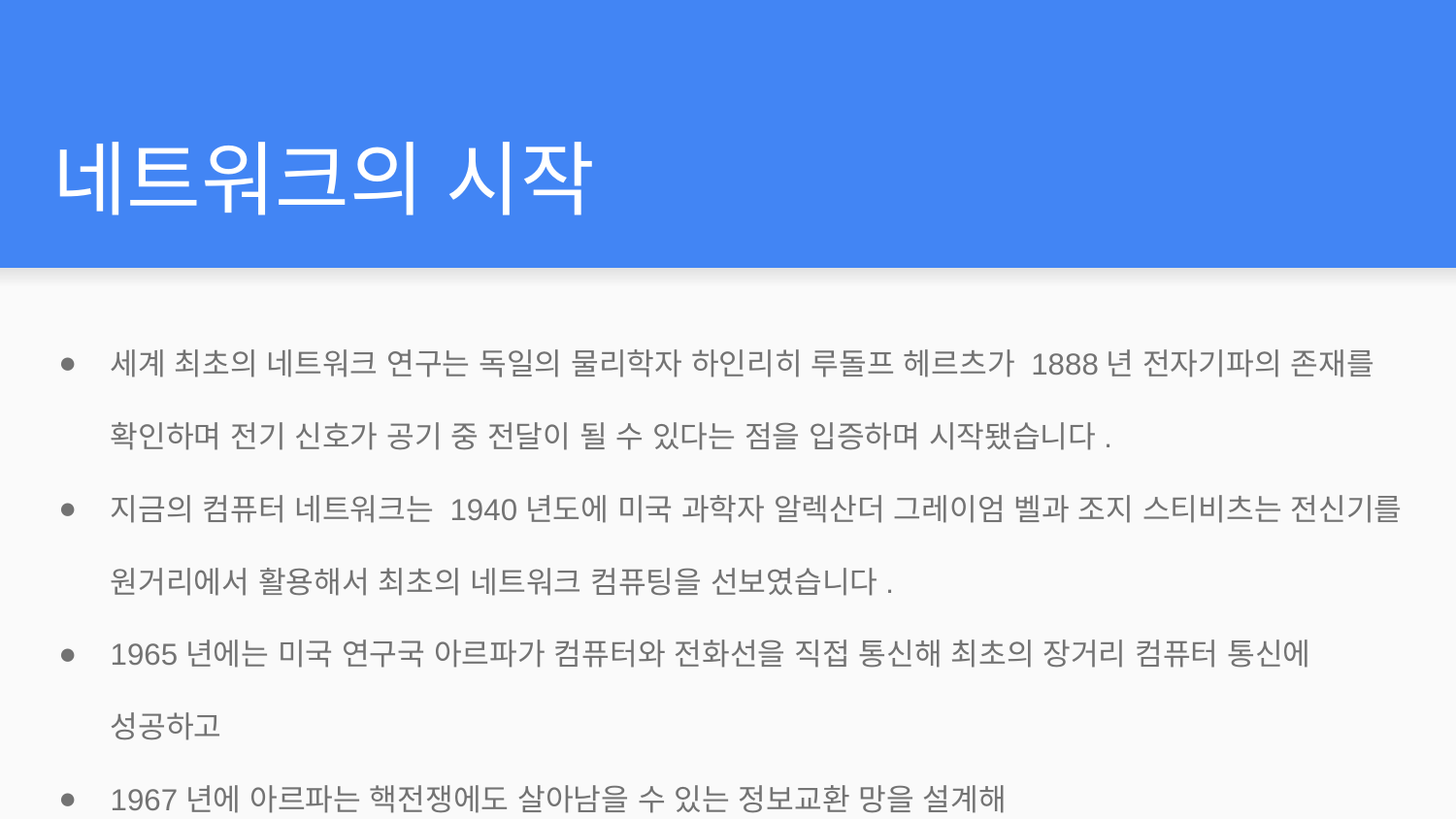

# 네트워크의 시작
세계 최초의 네트워크 연구는 독일의 물리학자 하인리히 루돌프 헤르츠가 1888년 전자기파의 존재를 확인하며 전기 신호가 공기 중 전달이 될 수 있다는 점을 입증하며 시작됐습니다.
지금의 컴퓨터 네트워크는 1940년도에 미국 과학자 알렉산더 그레이엄 벨과 조지 스티비츠는 전신기를 원거리에서 활용해서 최초의 네트워크 컴퓨팅을 선보였습니다.
1965년에는 미국 연구국 아르파가 컴퓨터와 전화선을 직접 통신해 최초의 장거리 컴퓨터 통신에 성공하고
1967년에 아르파는 핵전쟁에도 살아남을 수 있는 정보교환 망을 설계해
1969년 최초의 네트워크 망인 아르파넷(ARPANET)을 만들게 됐습니다